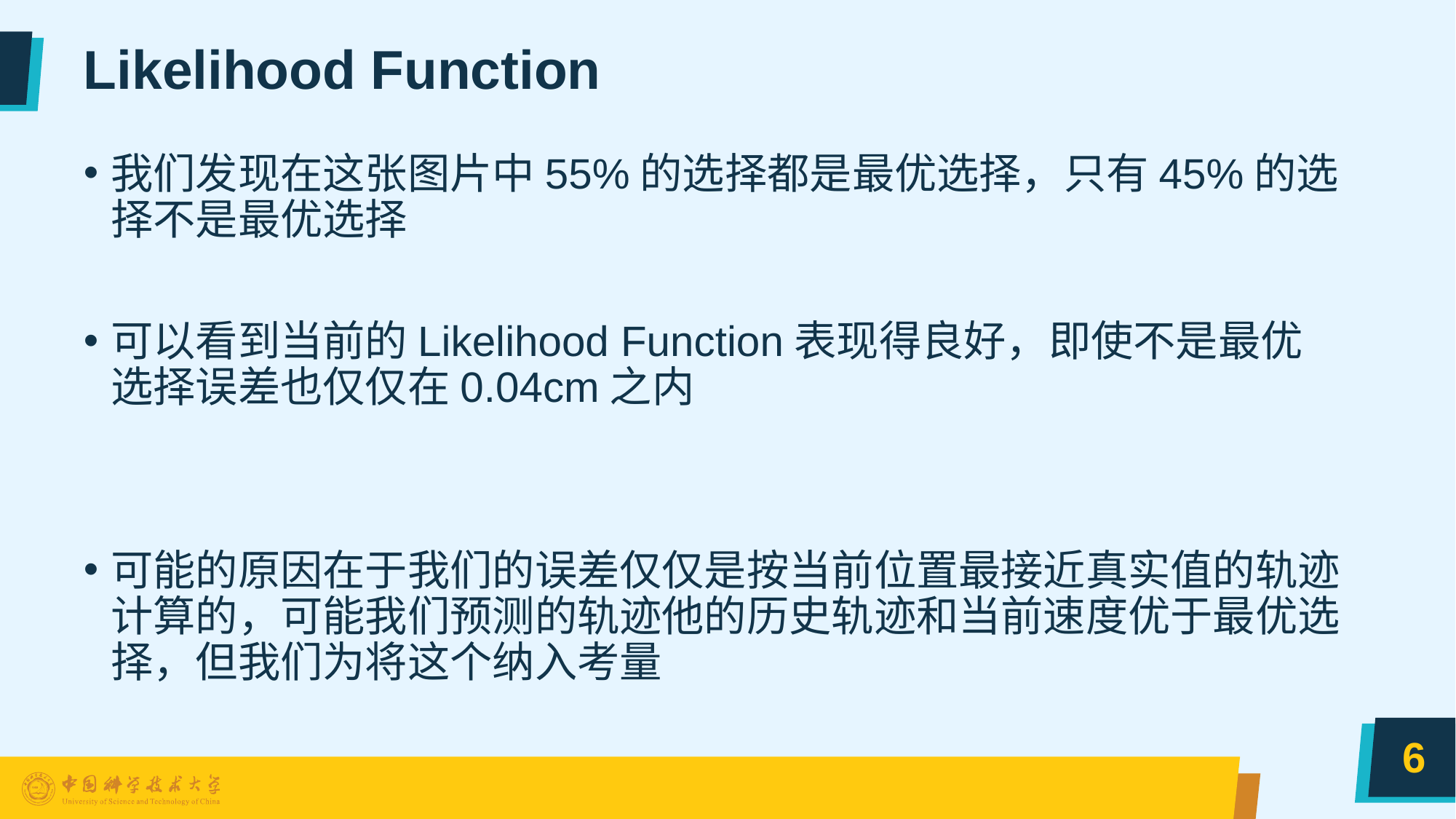

# Likelihood Function
我们发现在这张图片中55%的选择都是最优选择，只有45%的选择不是最优选择

可以看到当前的Likelihood Function表现得良好，即使不是最优选择误差也仅仅在0.04cm之内

可能的原因在于我们的误差仅仅是按当前位置最接近真实值的轨迹计算的，可能我们预测的轨迹他的历史轨迹和当前速度优于最优选择，但我们为将这个纳入考量

6